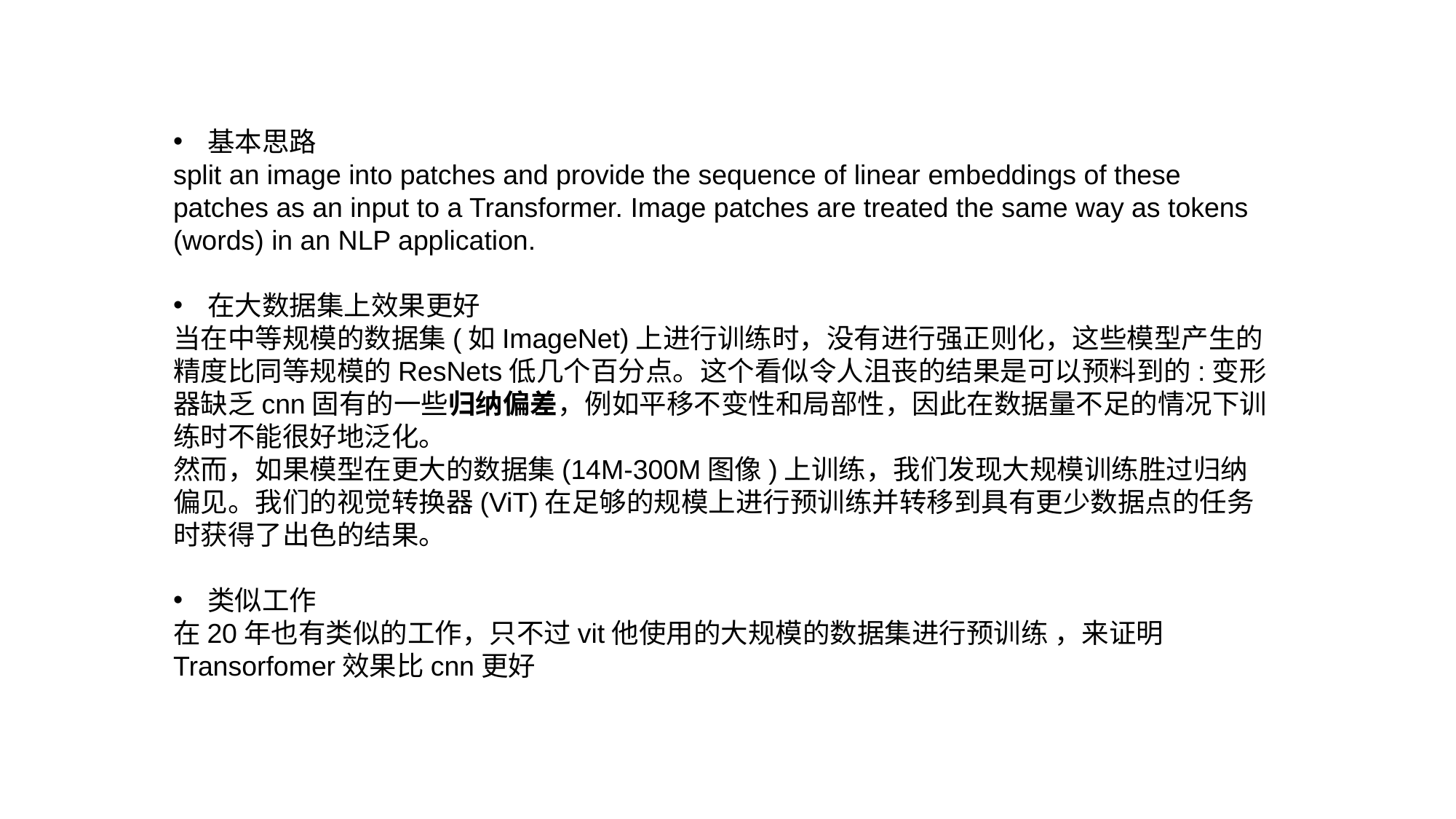

基本思路
split an image into patches and provide the sequence of linear embeddings of these patches as an input to a Transformer. Image patches are treated the same way as tokens (words) in an NLP application.

在大数据集上效果更好
当在中等规模的数据集(如ImageNet)上进行训练时，没有进行强正则化，这些模型产生的精度比同等规模的ResNets低几个百分点。这个看似令人沮丧的结果是可以预料到的:变形器缺乏cnn固有的一些归纳偏差，例如平移不变性和局部性，因此在数据量不足的情况下训练时不能很好地泛化。
然而，如果模型在更大的数据集(14M-300M图像)上训练，我们发现大规模训练胜过归纳偏见。我们的视觉转换器(ViT)在足够的规模上进行预训练并转移到具有更少数据点的任务时获得了出色的结果。

类似工作
在20年也有类似的工作，只不过vit他使用的大规模的数据集进行预训练 ，来证明Transorfomer效果比cnn更好